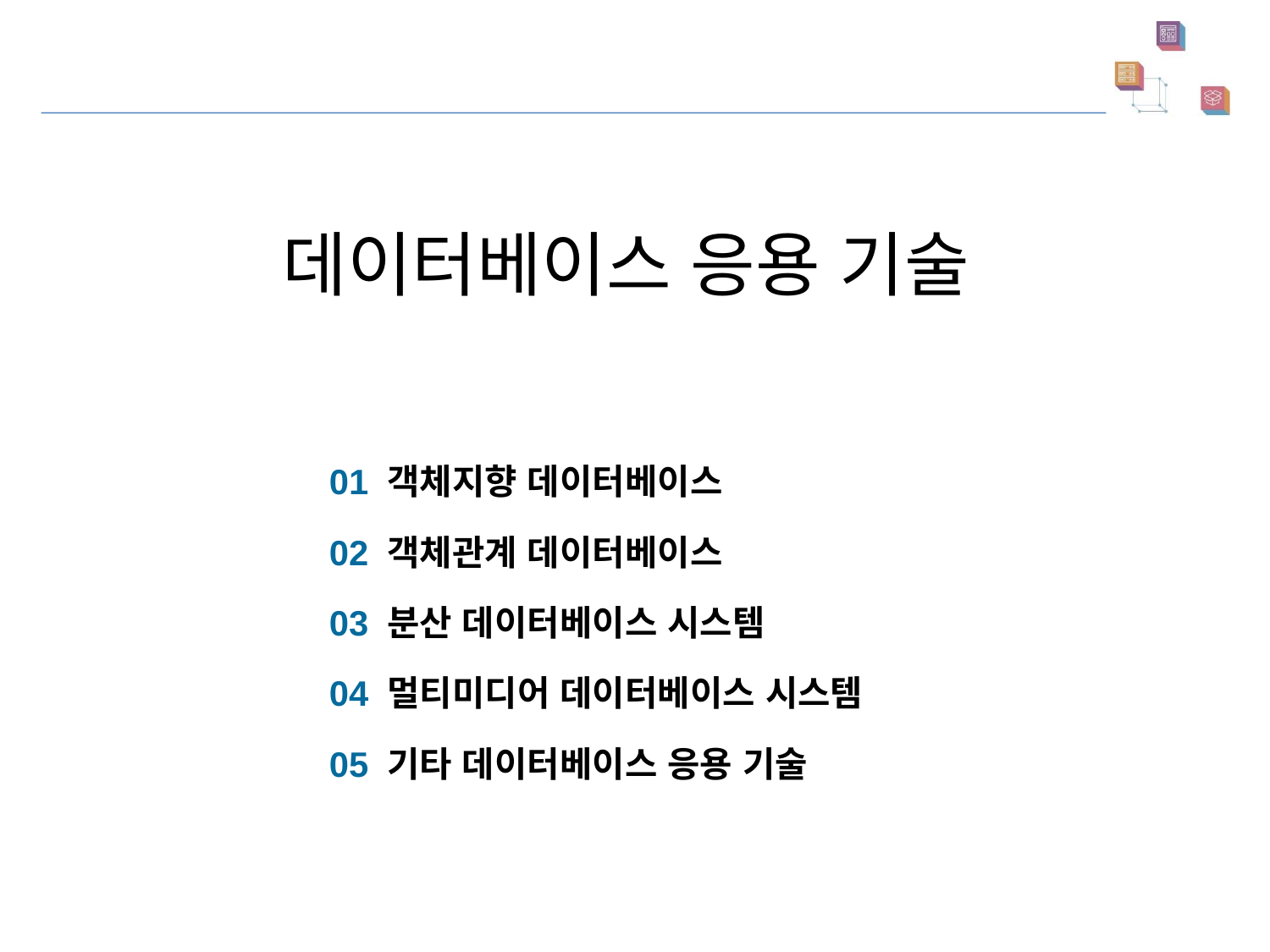

데이터베이스 응용 기술

 01 객체지향 데이터베이스
 02 객체관계 데이터베이스
 03 분산 데이터베이스 시스템
 04 멀티미디어 데이터베이스 시스템
 05 기타 데이터베이스 응용 기술